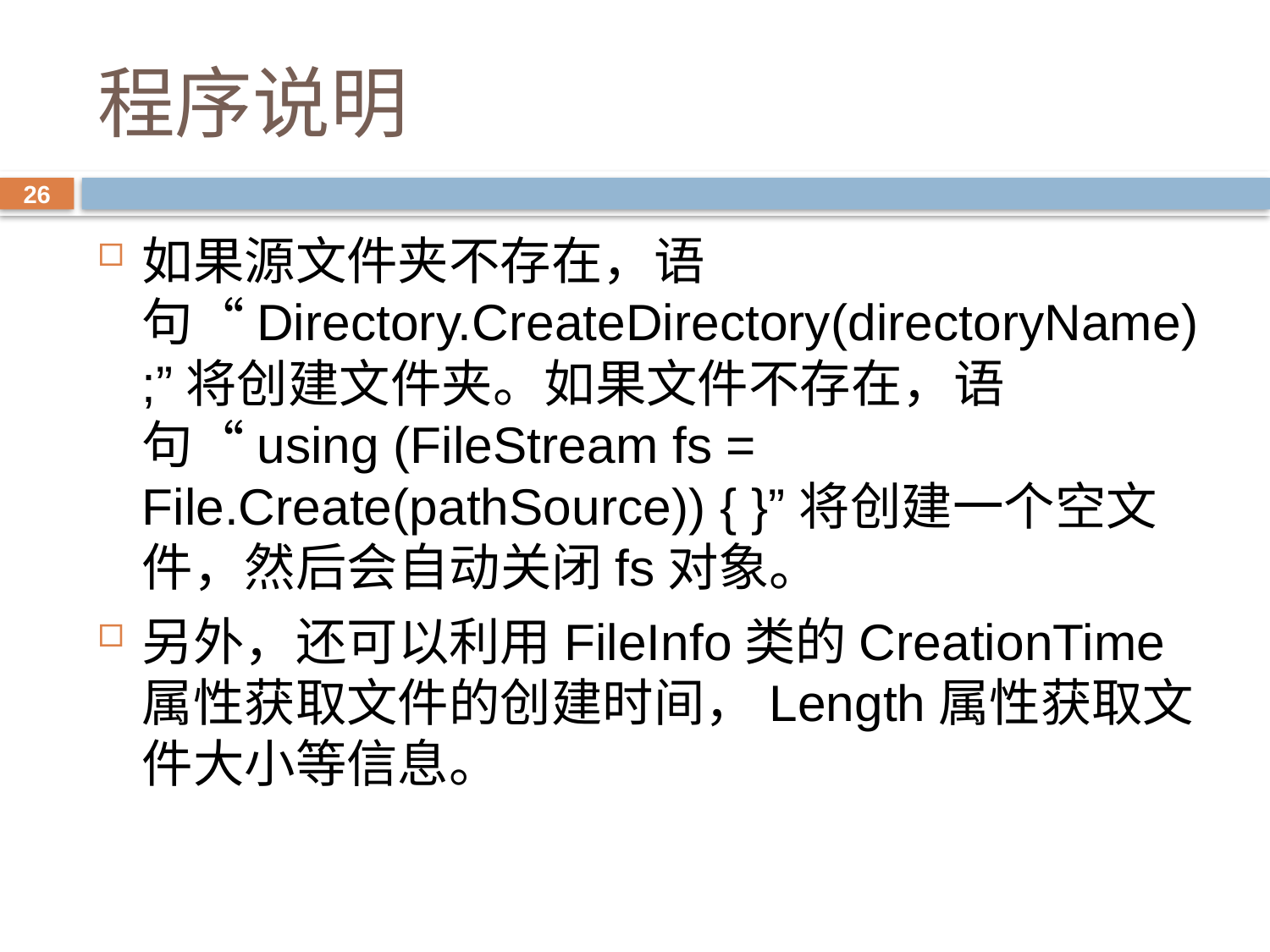

# 程序说明
26
如果源文件夹不存在，语句“Directory.CreateDirectory(directoryName);”将创建文件夹。如果文件不存在，语句“using (FileStream fs = File.Create(pathSource)) { }”将创建一个空文件，然后会自动关闭fs对象。
另外，还可以利用FileInfo类的CreationTime属性获取文件的创建时间，Length属性获取文件大小等信息。